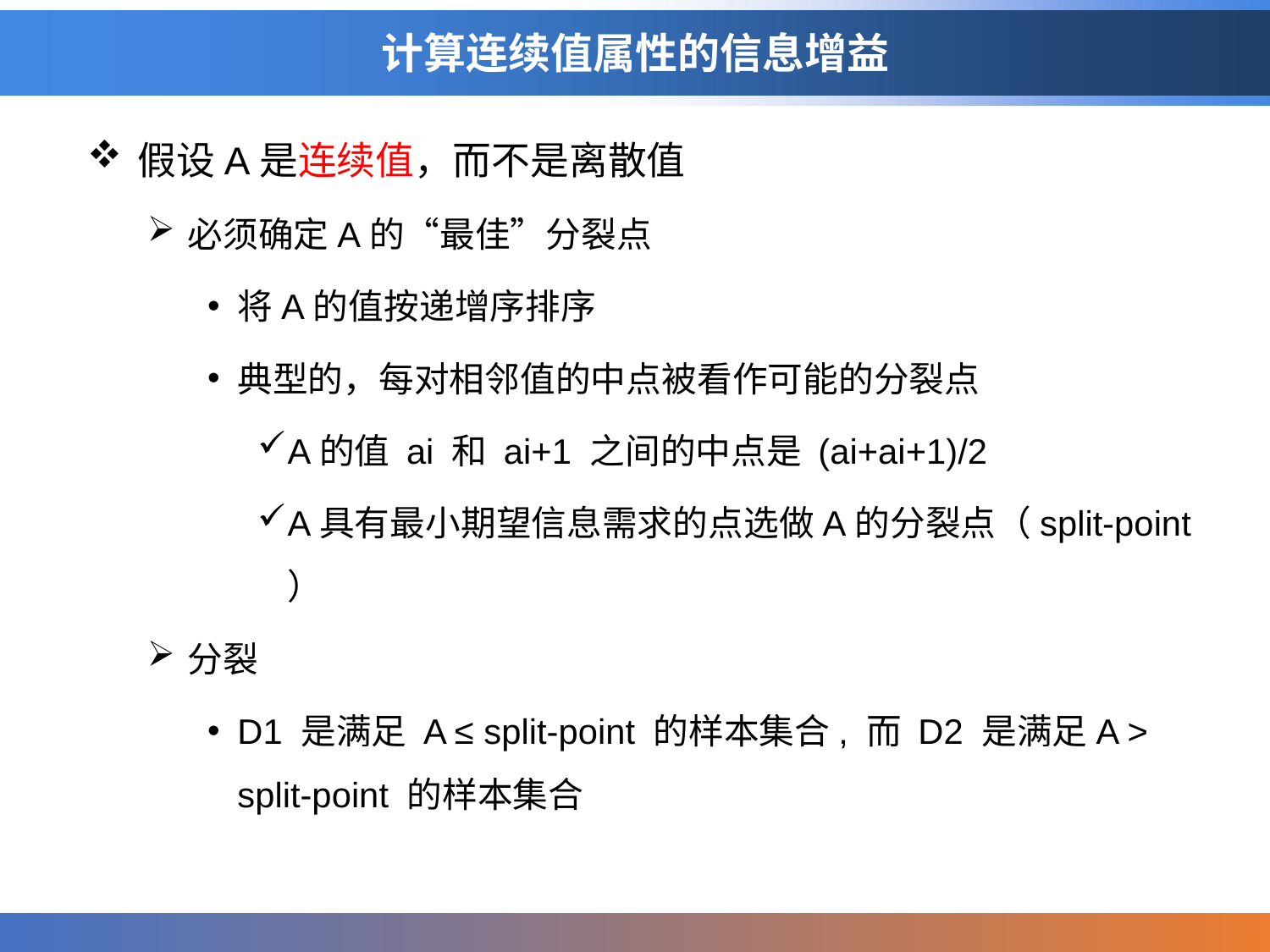

# 计算连续值属性的信息增益
假设A是连续值，而不是离散值
必须确定A的“最佳”分裂点
将A的值按递增序排序
典型的，每对相邻值的中点被看作可能的分裂点
A的值 ai 和 ai+1 之间的中点是 (ai+ai+1)/2
A具有最小期望信息需求的点选做A的分裂点（split-point ）
分裂
D1 是满足 A ≤ split-point 的样本集合, 而 D2 是满足A > split-point 的样本集合